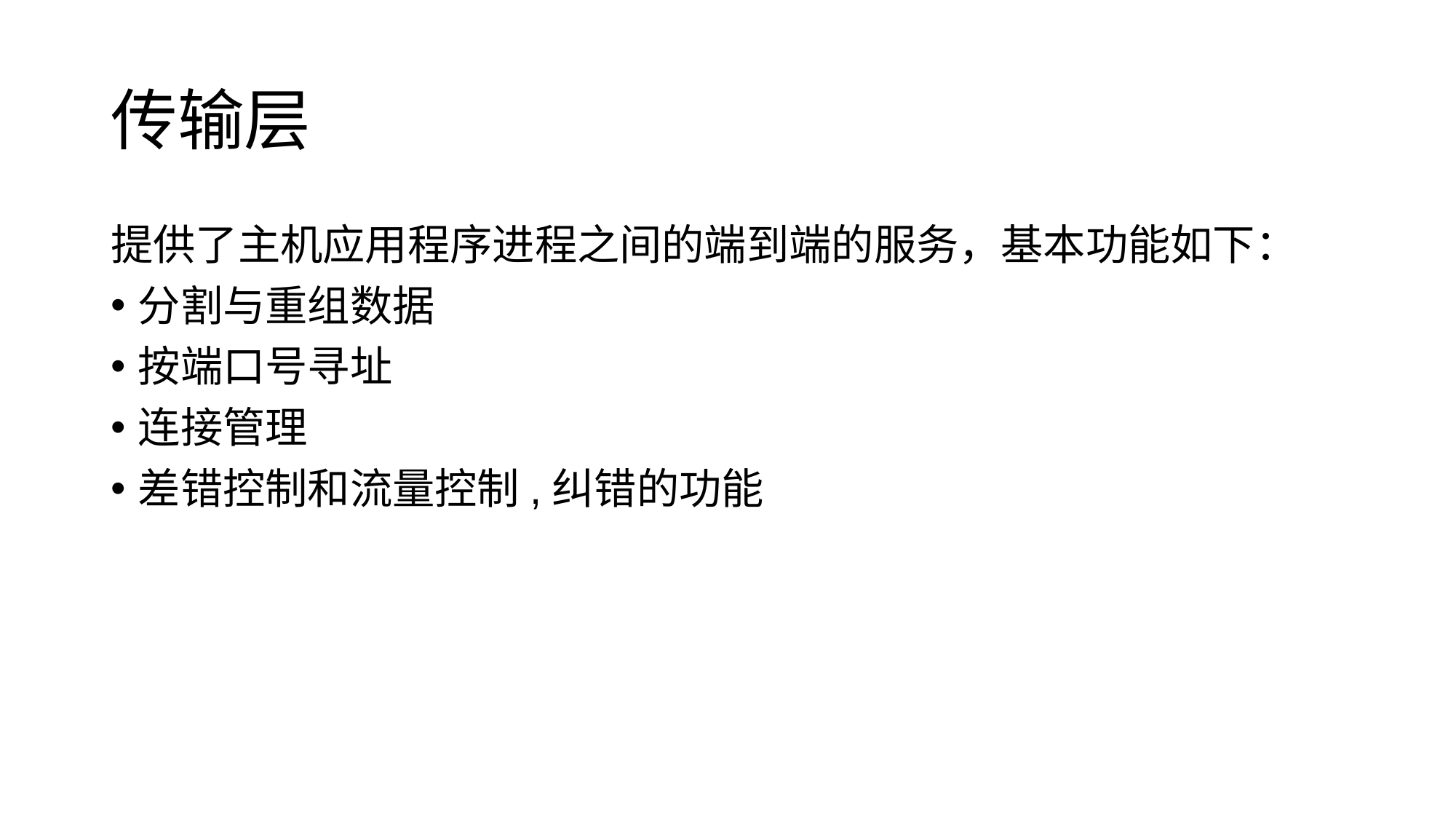

# 传输层
提供了主机应用程序进程之间的端到端的服务，基本功能如下：
分割与重组数据
按端口号寻址
连接管理
差错控制和流量控制,纠错的功能